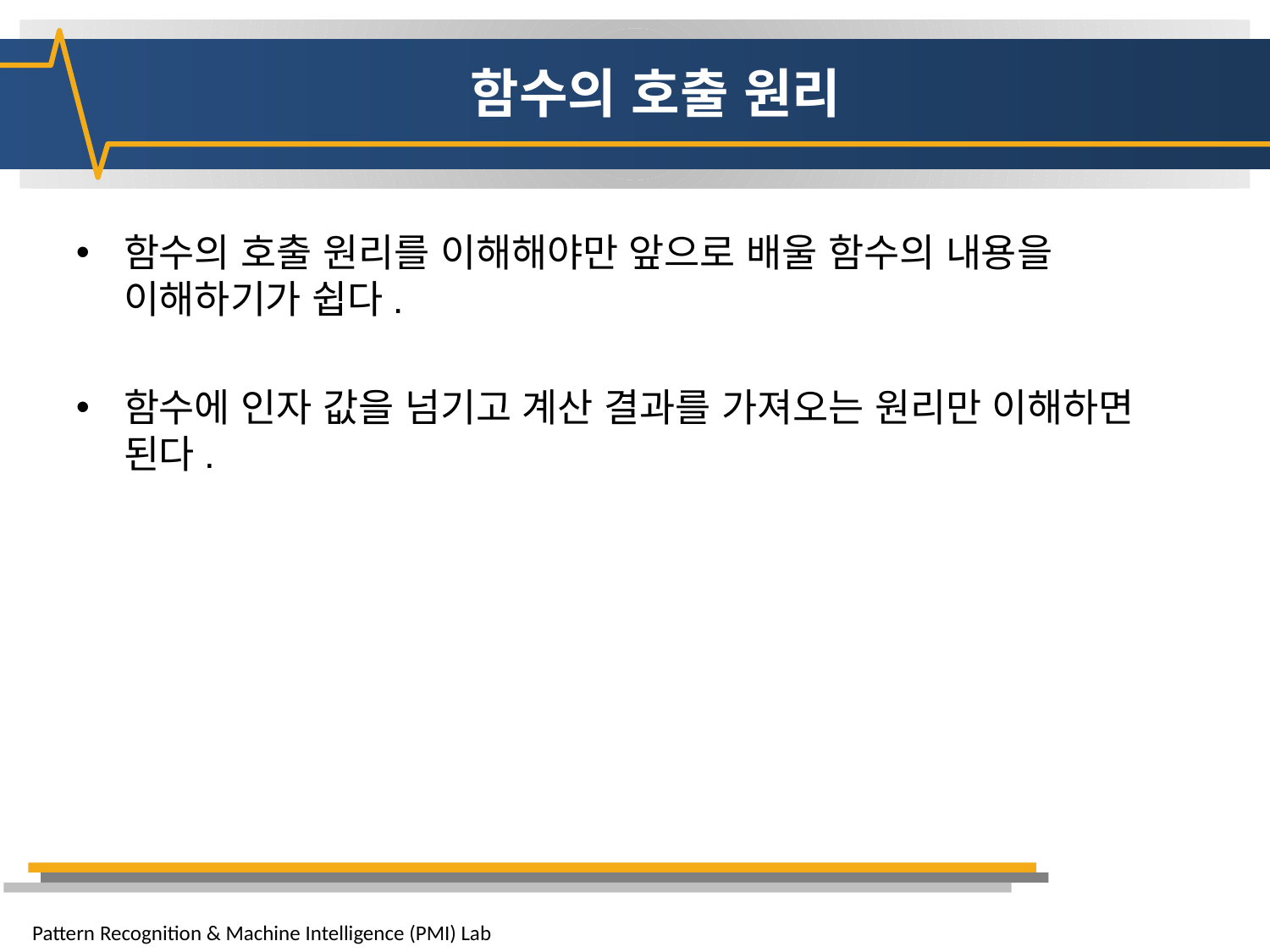

# 함수의 호출 원리
함수의 호출 원리를 이해해야만 앞으로 배울 함수의 내용을 이해하기가 쉽다.

함수에 인자 값을 넘기고 계산 결과를 가져오는 원리만 이해하면 된다.